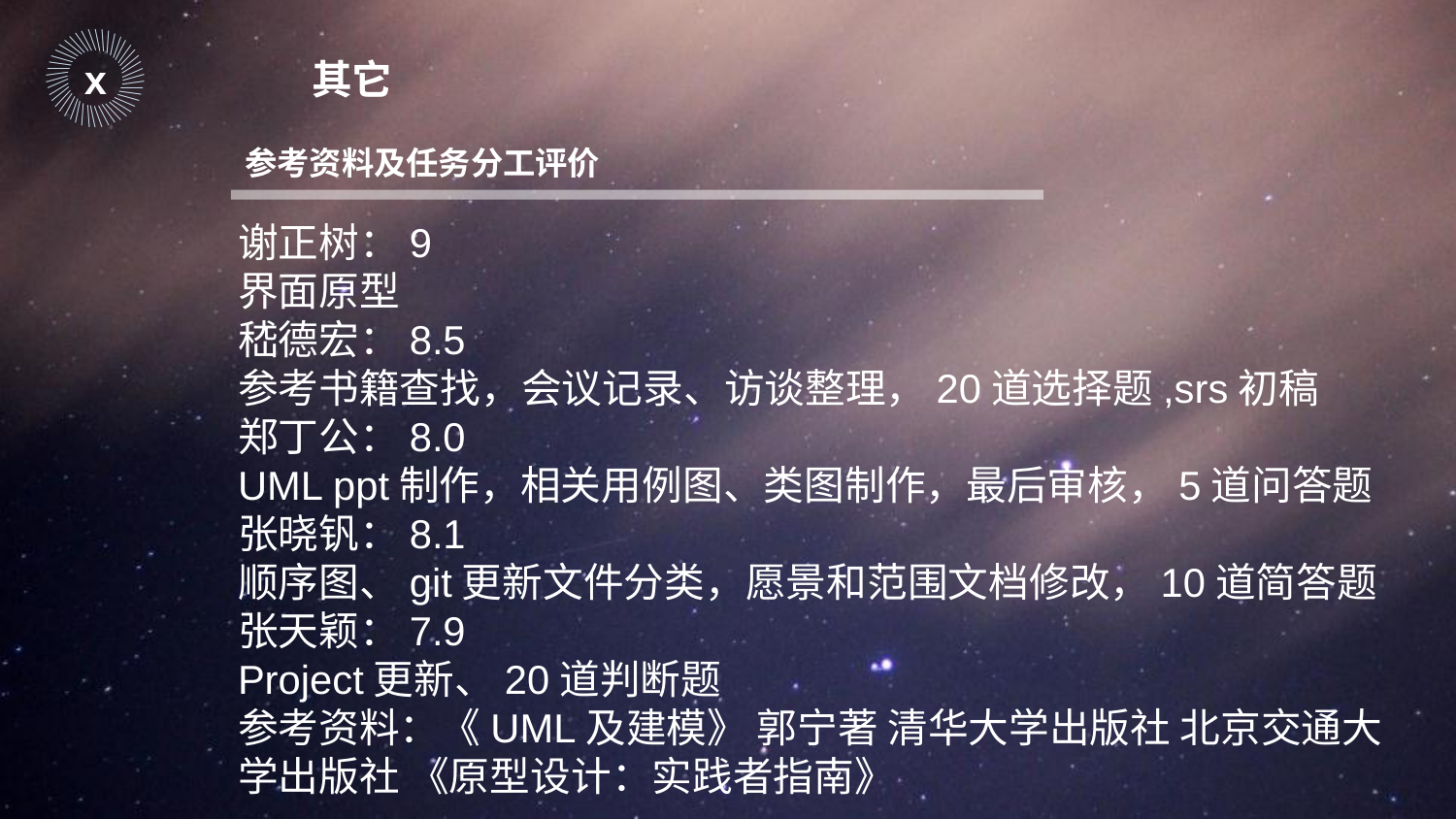

｜
｜
｜
｜
｜
｜
｜
｜
｜
｜
｜
｜
｜
｜
｜
｜
｜
｜
｜
｜
｜
｜
｜
｜
｜
｜
｜
｜
｜
｜
｜
｜
｜
｜
｜
｜
｜
｜
｜
｜
｜
｜
｜
｜
｜
｜
x
其它
参考资料及任务分工评价

谢正树：9
界面原型
嵇德宏：8.5
参考书籍查找，会议记录、访谈整理，20道选择题,srs初稿
郑丁公：8.0
UML ppt制作，相关用例图、类图制作，最后审核，5道问答题
张晓钒：8.1
顺序图、git更新文件分类，愿景和范围文档修改，10道简答题
张天颖：7.9
Project更新、20道判断题
参考资料：《UML及建模》 郭宁著 清华大学出版社 北京交通大学出版社 《原型设计：实践者指南》